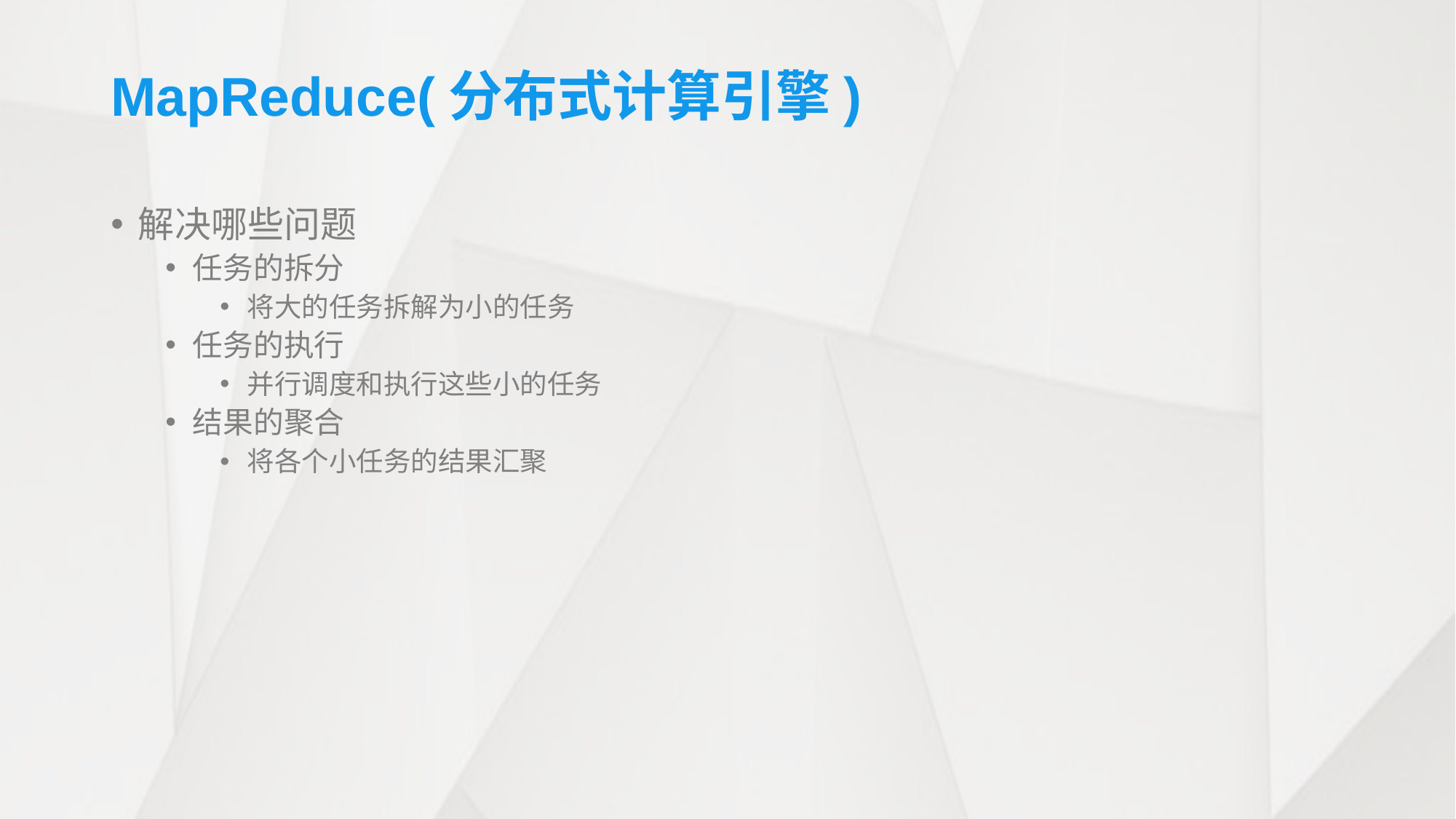

# MapReduce(分布式计算引擎)
解决哪些问题
任务的拆分
将大的任务拆解为小的任务
任务的执行
并行调度和执行这些小的任务
结果的聚合
将各个小任务的结果汇聚